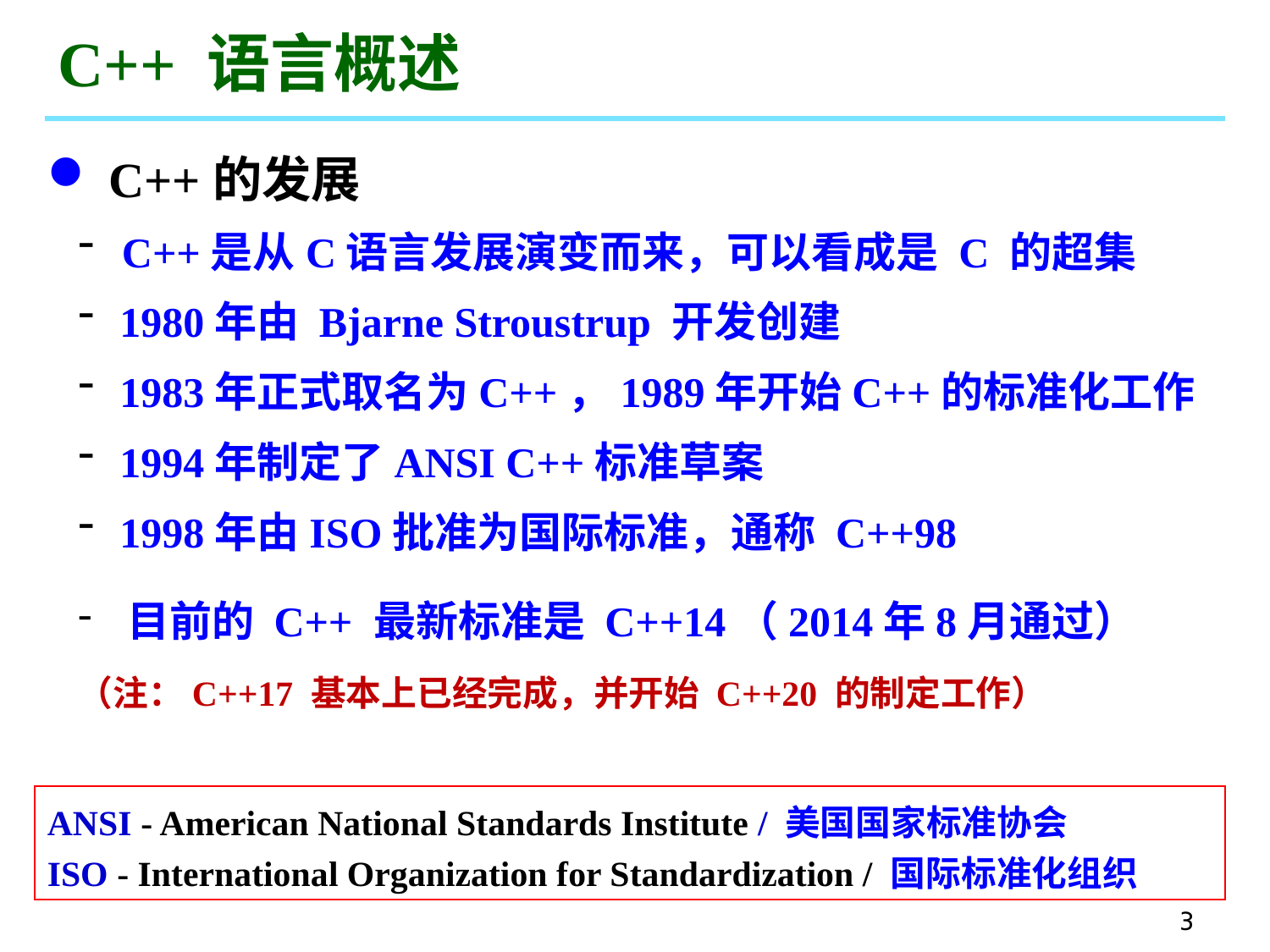

# C++ 语言概述
 C++的发展
 C++是从C语言发展演变而来，可以看成是 C 的超集
 1980年由 Bjarne Stroustrup 开发创建
 1983年正式取名为C++，1989年开始C++的标准化工作
 1994年制定了ANSI C++标准草案
 1998年由ISO批准为国际标准，通称 C++98
 目前的 C++ 最新标准是 C++14（2014年8月通过）
（注：C++17 基本上已经完成，并开始 C++20 的制定工作）
ANSI - American National Standards Institute / 美国国家标准协会
ISO - International Organization for Standardization / 国际标准化组织
3